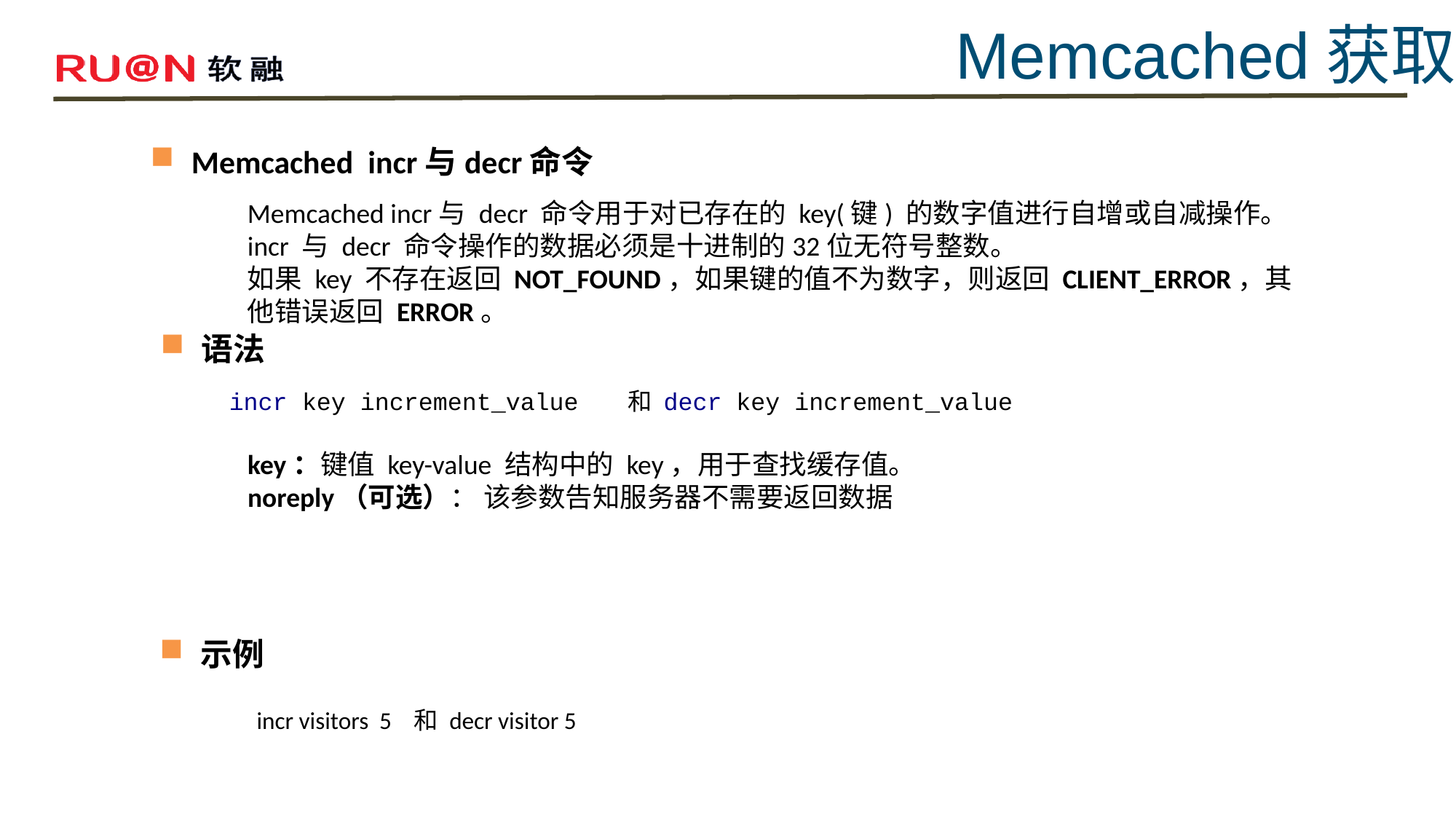

Memcached获取
Memcached  incr与decr命令
Memcached incr与 decr 命令用于对已存在的 key(键) 的数字值进行自增或自减操作。
incr 与 decr 命令操作的数据必须是十进制的32位无符号整数。
如果 key 不存在返回 NOT_FOUND，如果键的值不为数字，则返回 CLIENT_ERROR，其他错误返回 ERROR。
语法
incr key increment_value   和 decr key increment_value
key：键值 key-value 结构中的 key，用于查找缓存值。
noreply（可选）： 该参数告知服务器不需要返回数据
示例
incr visitors  5   和 decr visitor 5